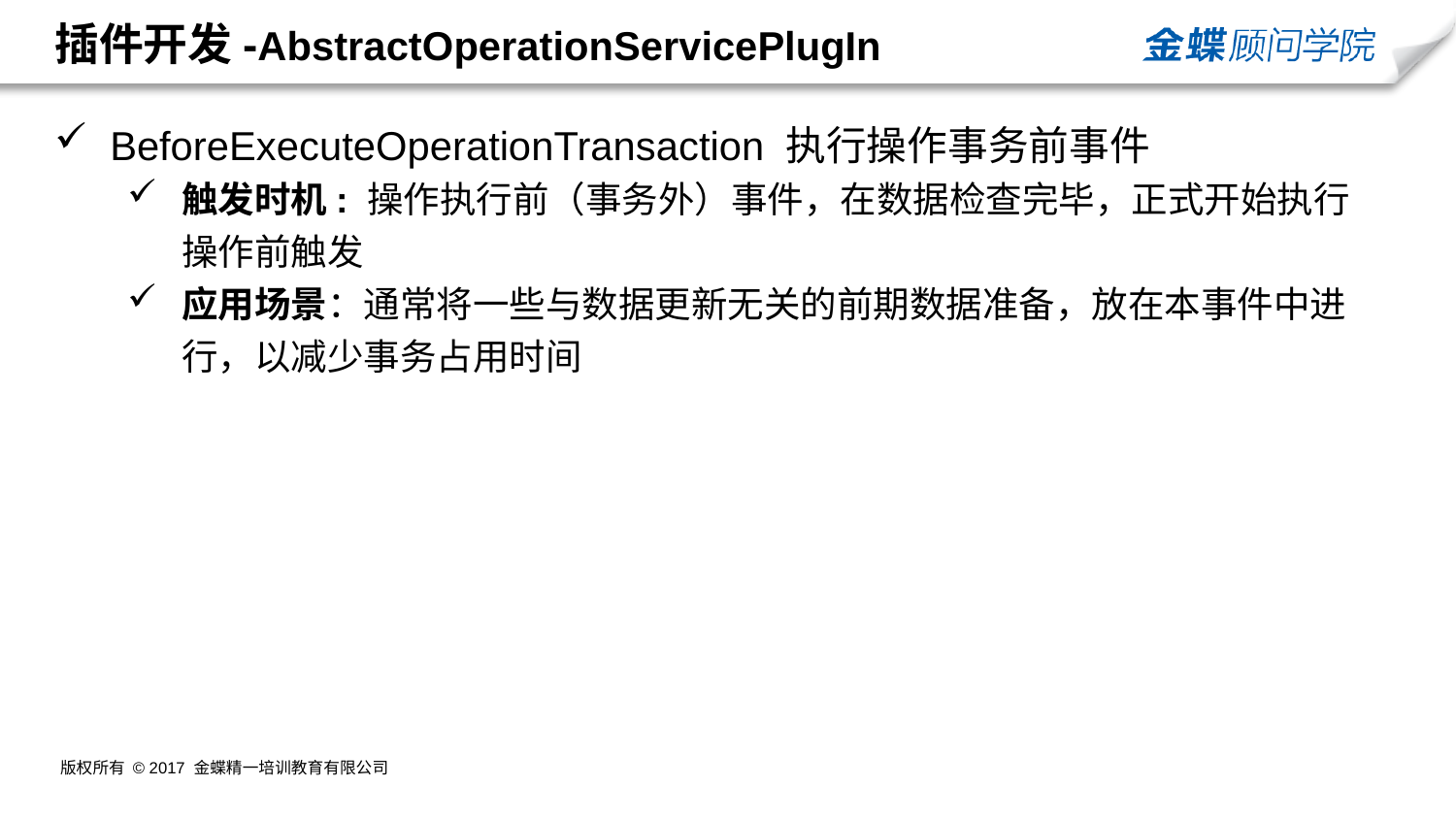

# 插件开发-AbstractOperationServicePlugIn
  BeforeExecuteOperationTransaction 执行操作事务前事件
触发时机: 操作执行前（事务外）事件，在数据检查完毕，正式开始执行操作前触发
应用场景：通常将一些与数据更新无关的前期数据准备，放在本事件中进行，以减少事务占用时间